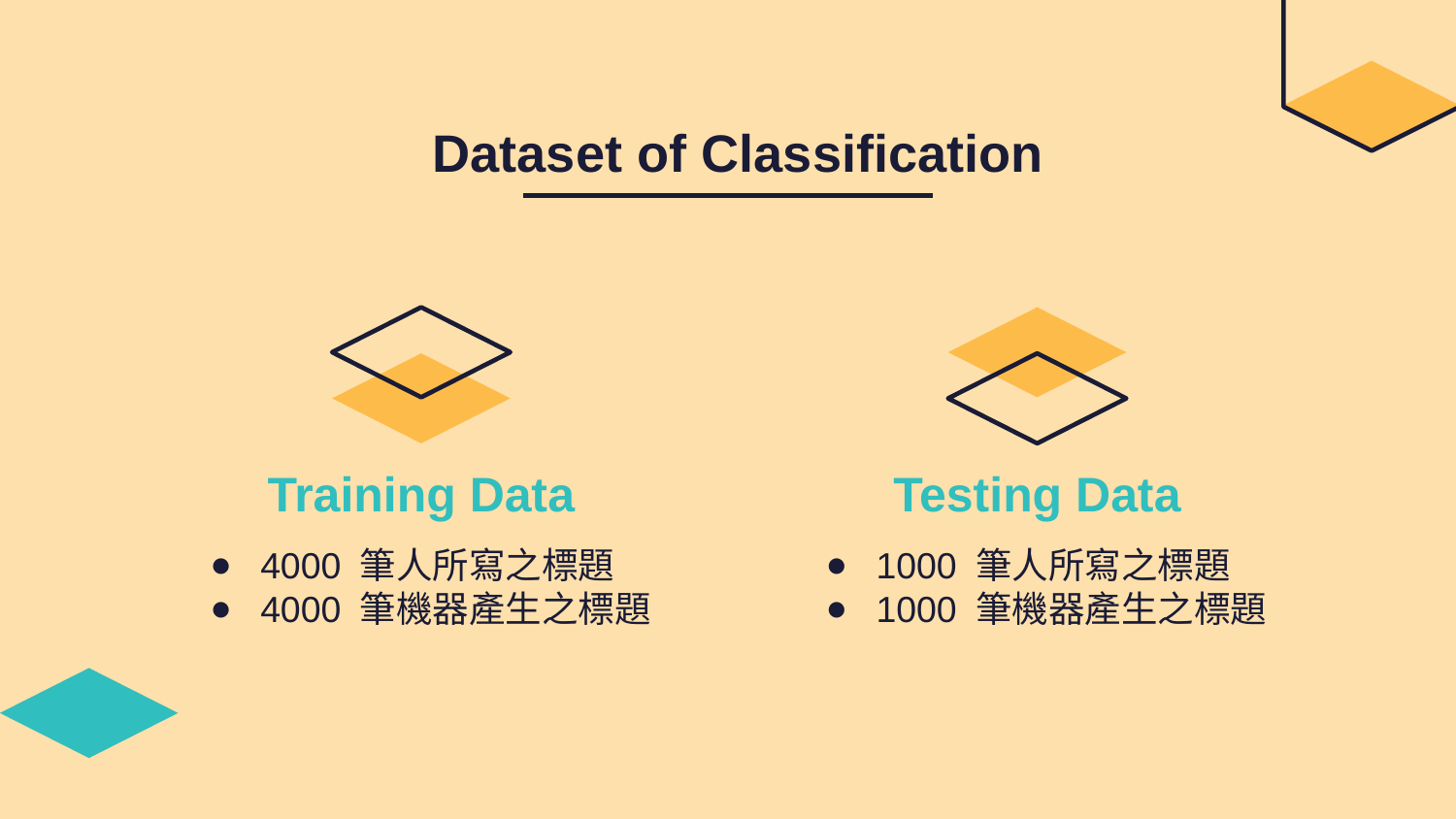

Dataset of Classification

# Training Data
Testing Data
4000 筆人所寫之標題
4000 筆機器產生之標題

1000 筆人所寫之標題
1000 筆機器產生之標題